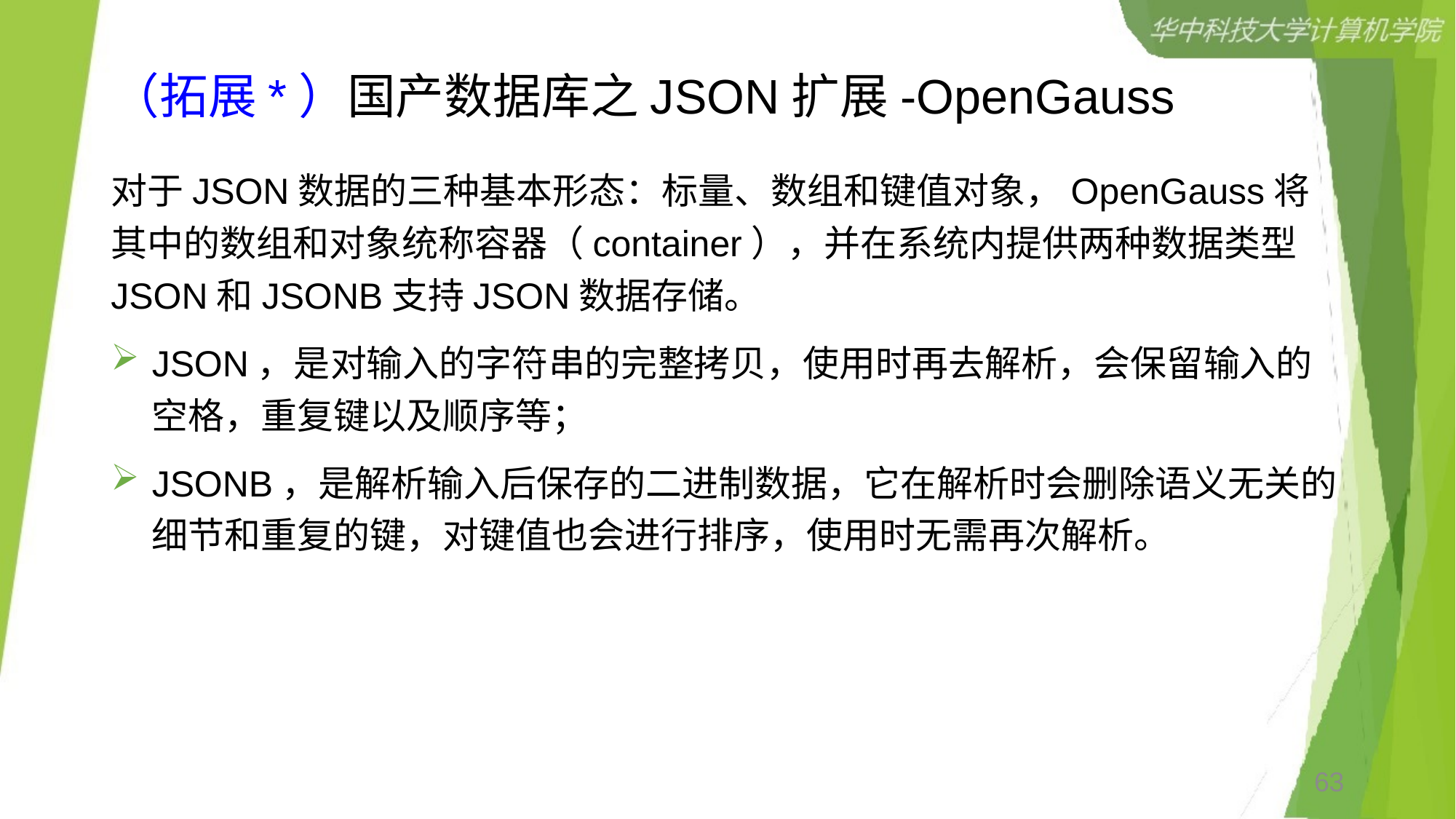

# （拓展*）国产数据库之JSON扩展-OpenGauss
对于JSON数据的三种基本形态：标量、数组和键值对象，OpenGauss将其中的数组和对象统称容器（container），并在系统内提供两种数据类型JSON和JSONB支持JSON数据存储。
JSON，是对输入的字符串的完整拷贝，使用时再去解析，会保留输入的空格，重复键以及顺序等；
JSONB，是解析输入后保存的二进制数据，它在解析时会删除语义无关的细节和重复的键，对键值也会进行排序，使用时无需再次解析。
63